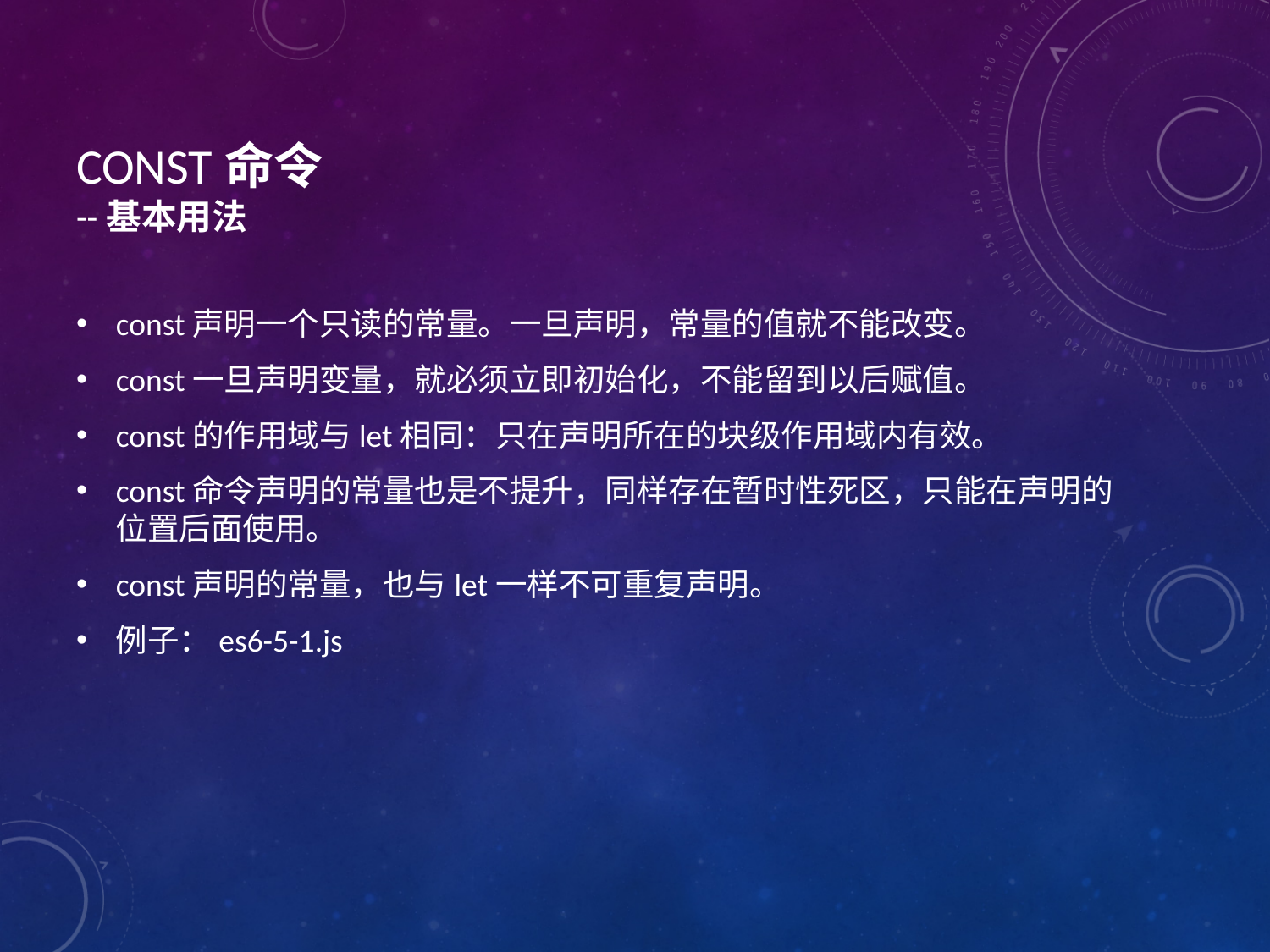

# const命令 --基本用法
const声明一个只读的常量。一旦声明，常量的值就不能改变。
const一旦声明变量，就必须立即初始化，不能留到以后赋值。
const的作用域与let相同：只在声明所在的块级作用域内有效。
const命令声明的常量也是不提升，同样存在暂时性死区，只能在声明的位置后面使用。
const声明的常量，也与let一样不可重复声明。
例子：es6-5-1.js